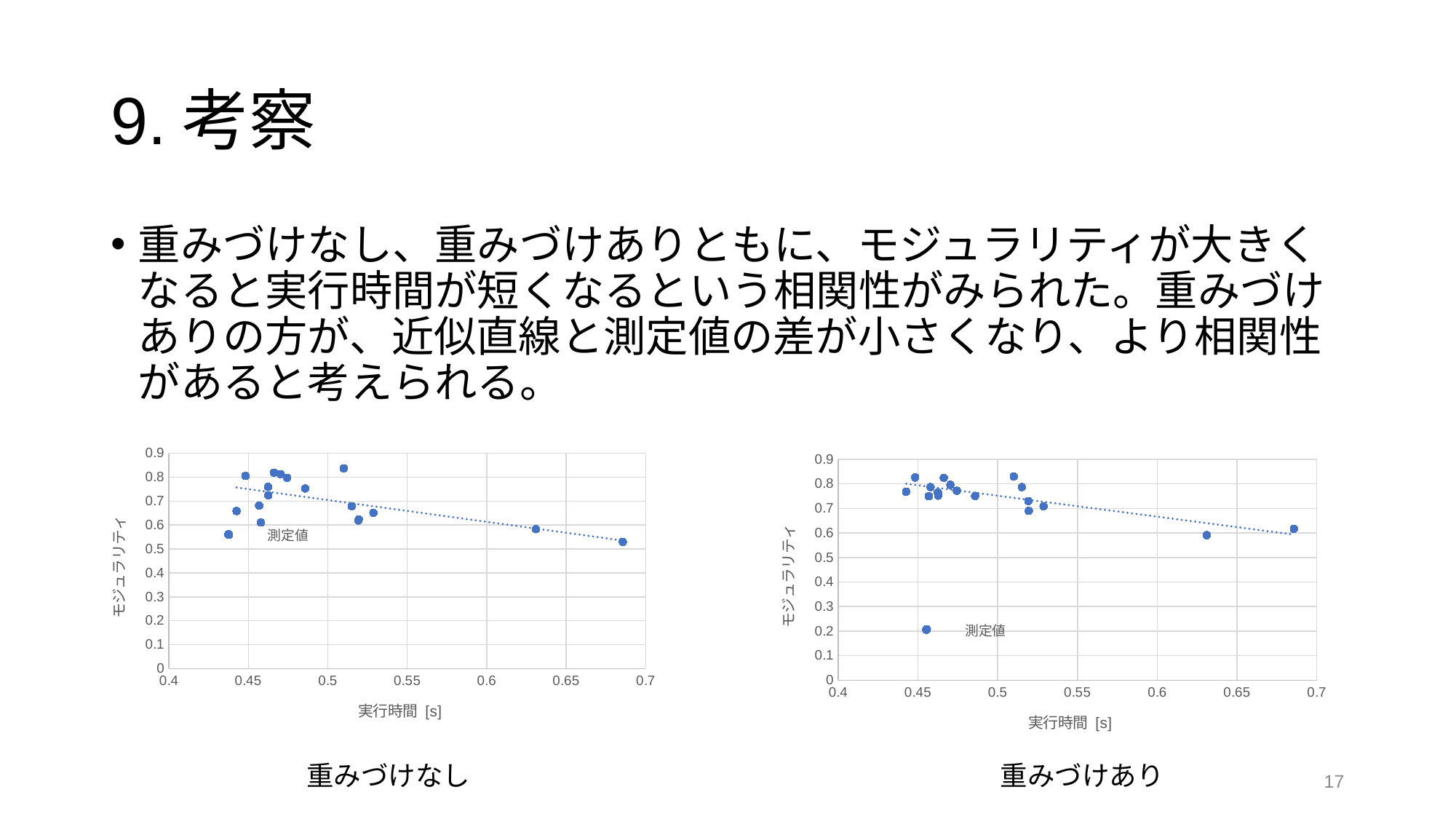

# 9.考察
重みづけなし、重みづけありともに、モジュラリティが大きくなると実行時間が短くなるという相関性がみられた。重みづけありの方が、近似直線と測定値の差が小さくなり、より相関性があると考えられる。

### Chart

| Category |  |
|---|---|

### Chart

| Category |  |
|---|---|
重みづけなし
重みづけあり
17